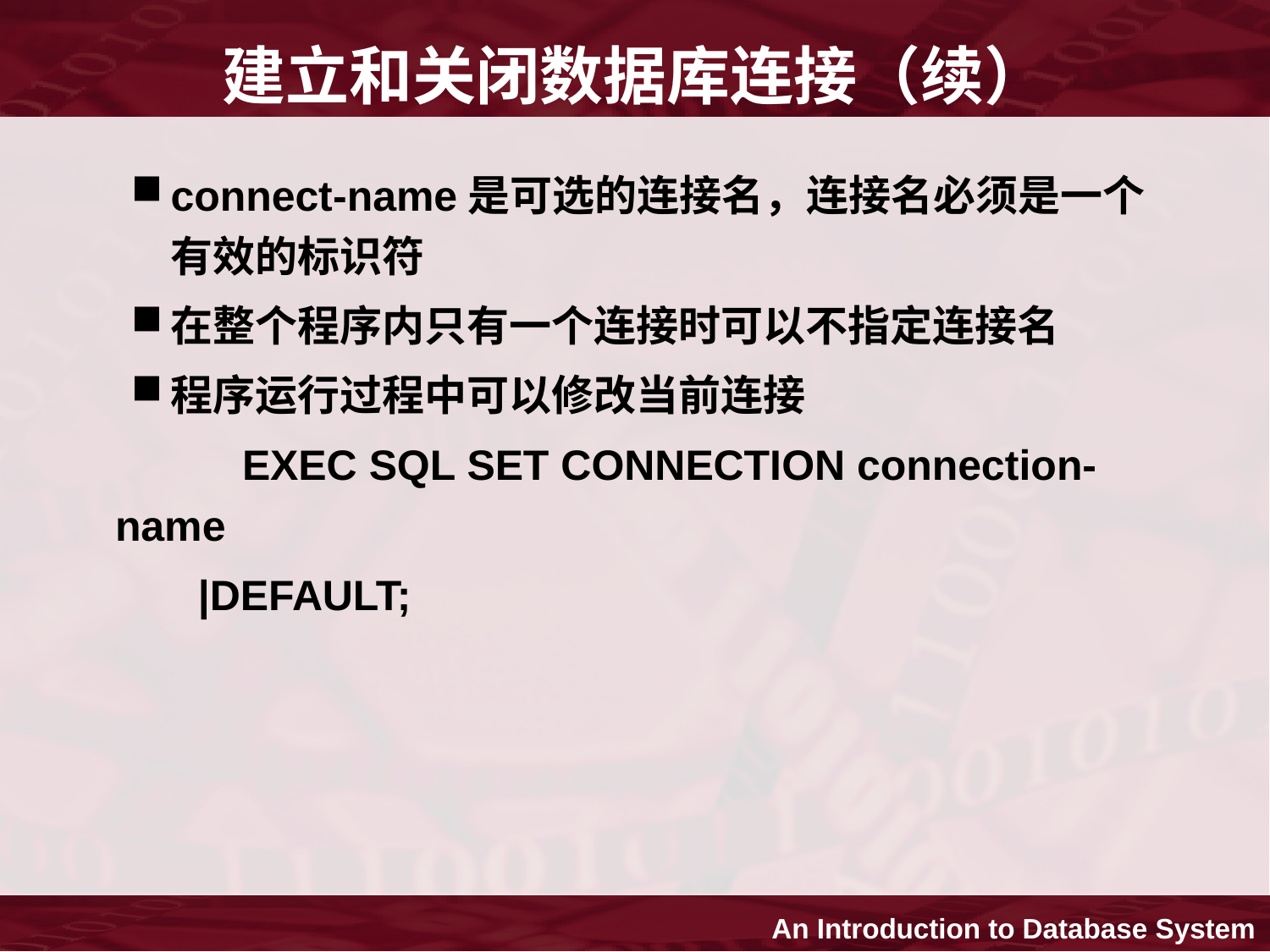

# 建立和关闭数据库连接（续）
connect-name是可选的连接名，连接名必须是一个有效的标识符
在整个程序内只有一个连接时可以不指定连接名
程序运行过程中可以修改当前连接
		EXEC SQL SET CONNECTION connection-name
           |DEFAULT;